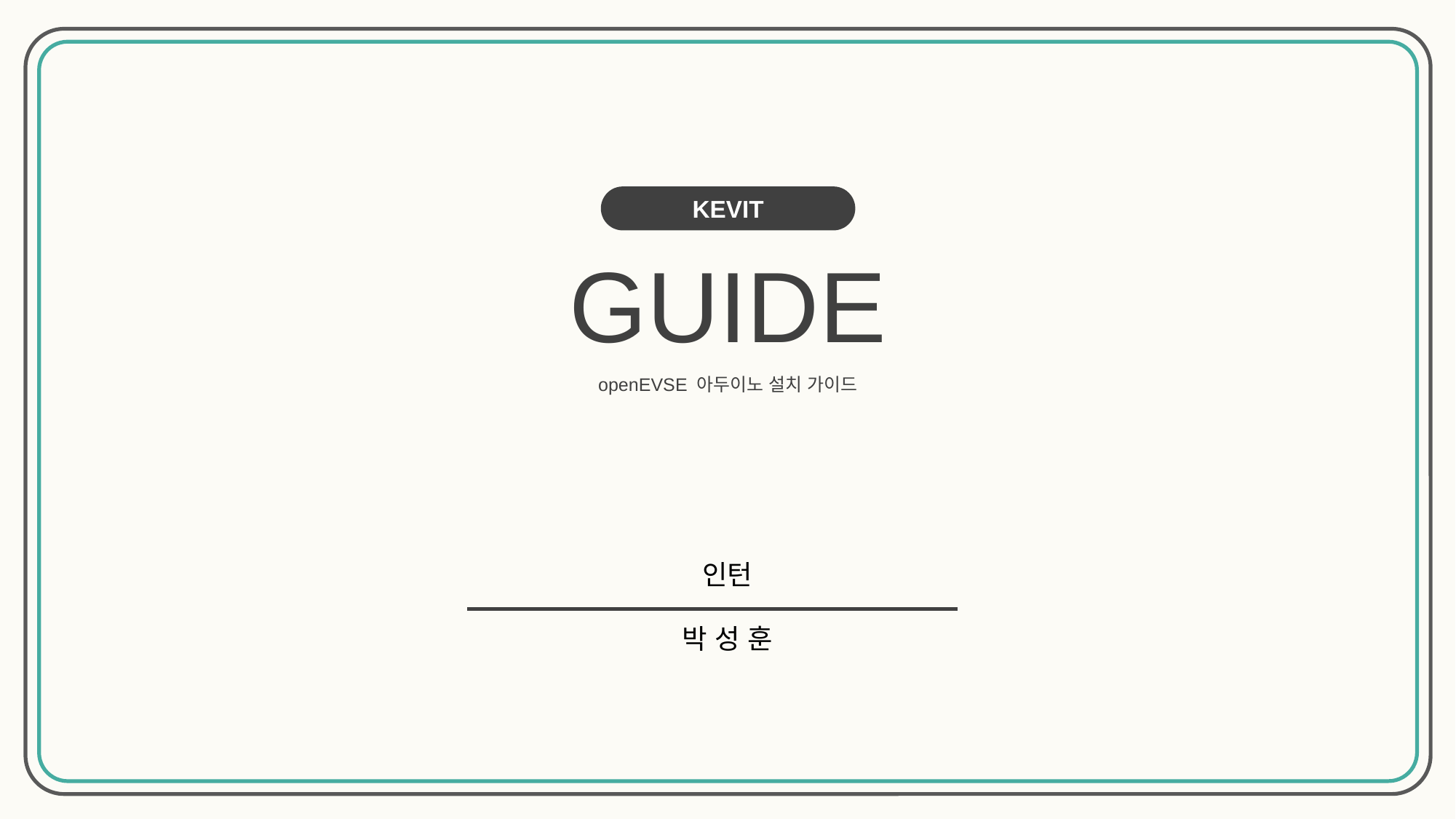

KEVIT
GUIDE
openEVSE 아두이노 설치 가이드
인턴
박 성 훈